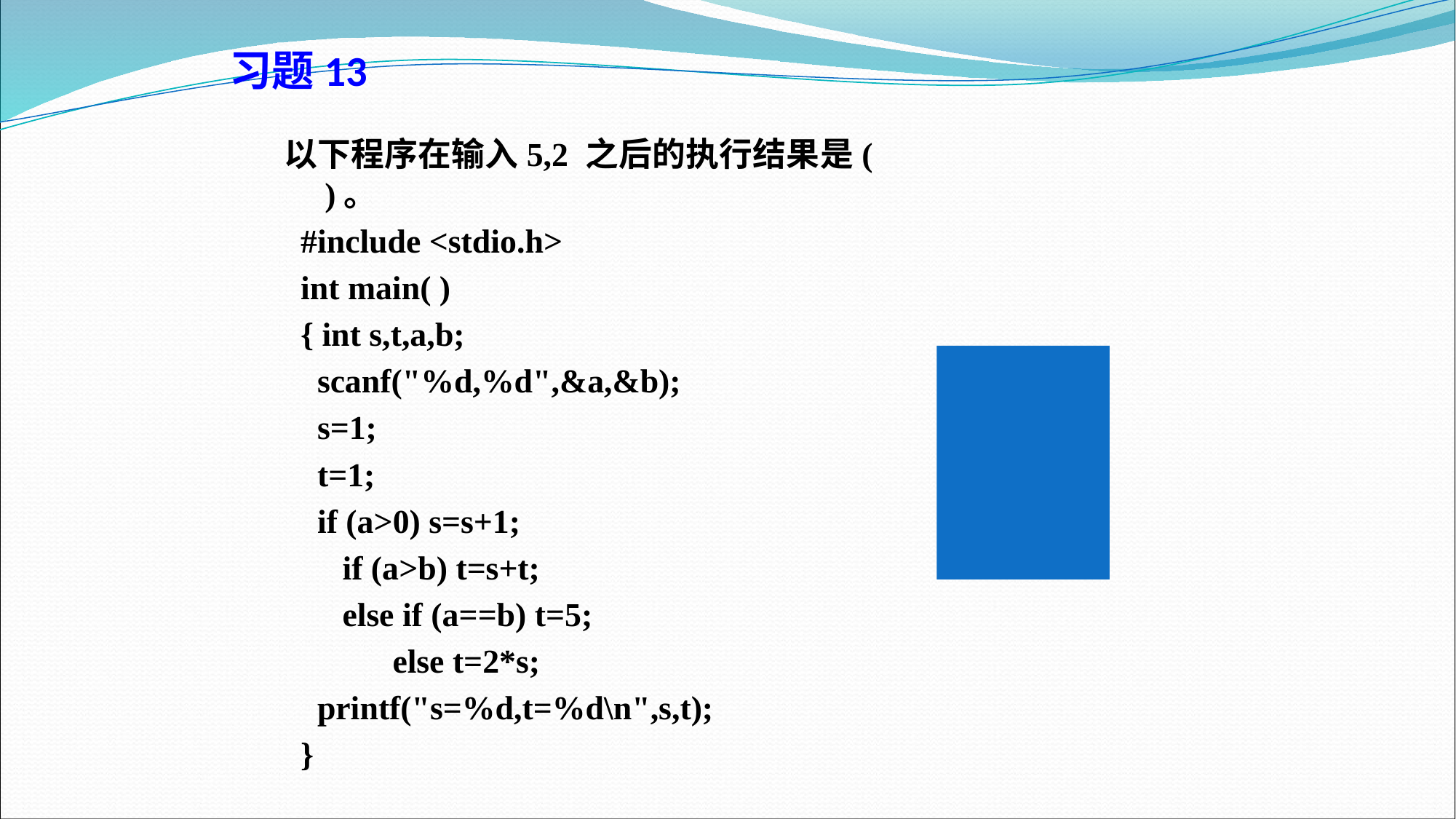

# 习题13
以下程序在输入5,2 之后的执行结果是(    )。
  #include <stdio.h>
  int main( )
  { int s,t,a,b;
    scanf("%d,%d",&a,&b);
    s=1;
    t=1;
    if (a>0) s=s+1;
       if (a>b) t=s+t;
       else if (a==b) t=5;
             else t=2*s;
    printf("s=%d,t=%d\n",s,t);
  }
答案：

s=2,t=3